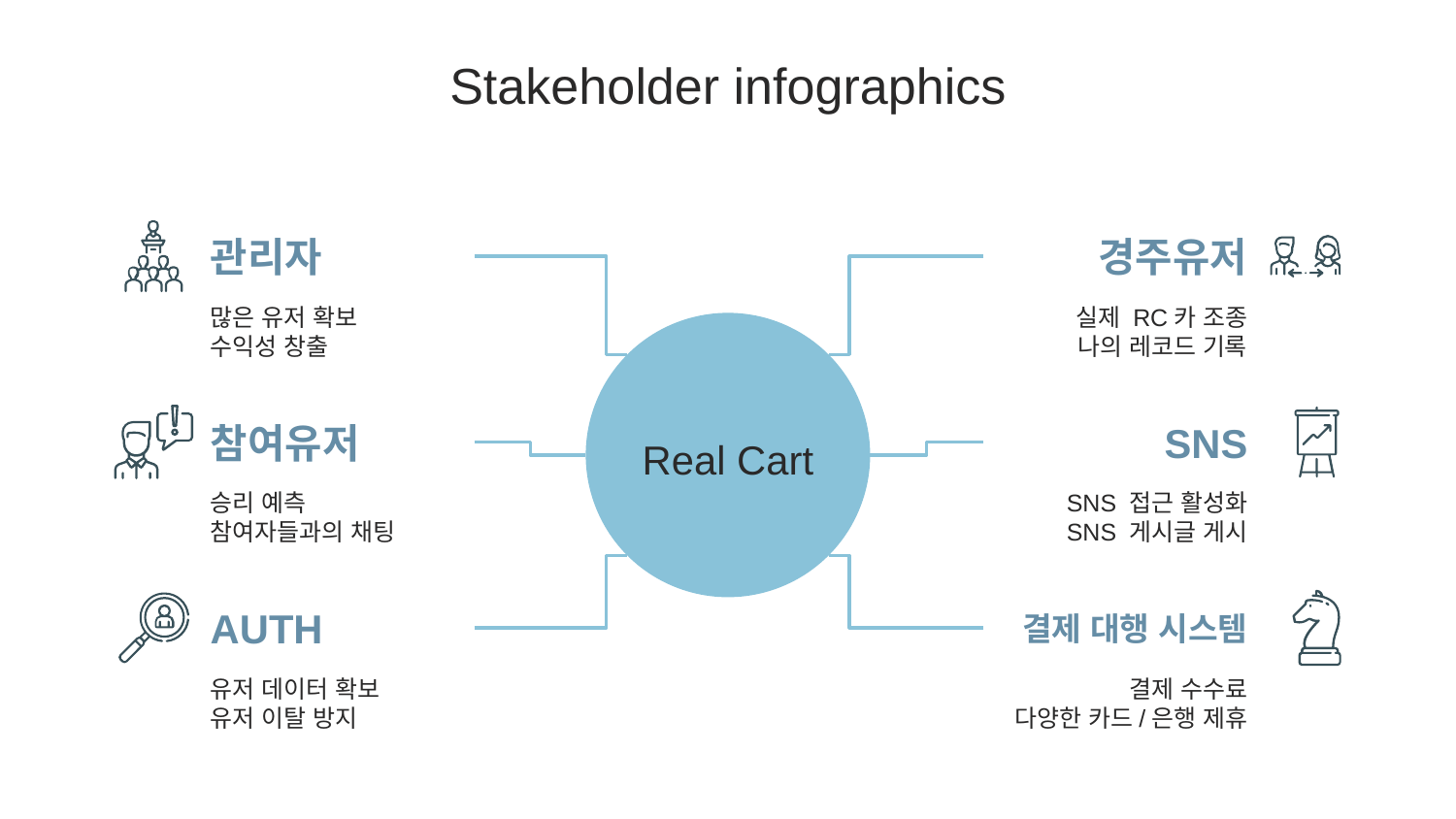

# Stakeholder infographics

관리자
경주유저

많은 유저 확보
수익성 창출
실제 RC카 조종
나의 레코드 기록

Real Cart

참여유저
SNS
SNS 접근 활성화
SNS 게시글 게시
승리 예측
참여자들과의 채팅

AUTH
결제 대행 시스템
유저 데이터 확보
유저 이탈 방지
결제 수수료
다양한 카드/은행 제휴